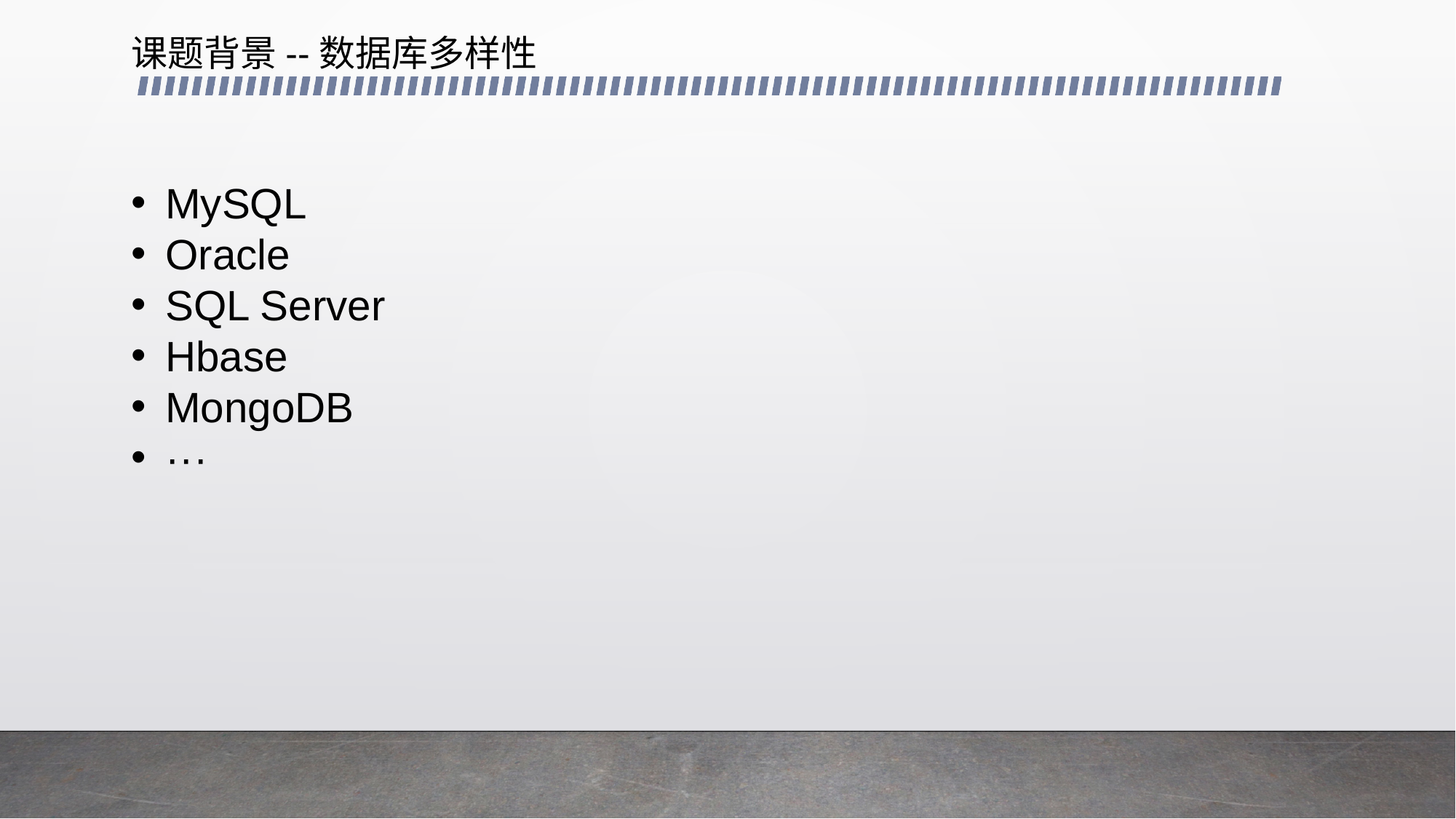

课题背景--数据库多样性

MySQL
Oracle
SQL Server
Hbase
MongoDB
···